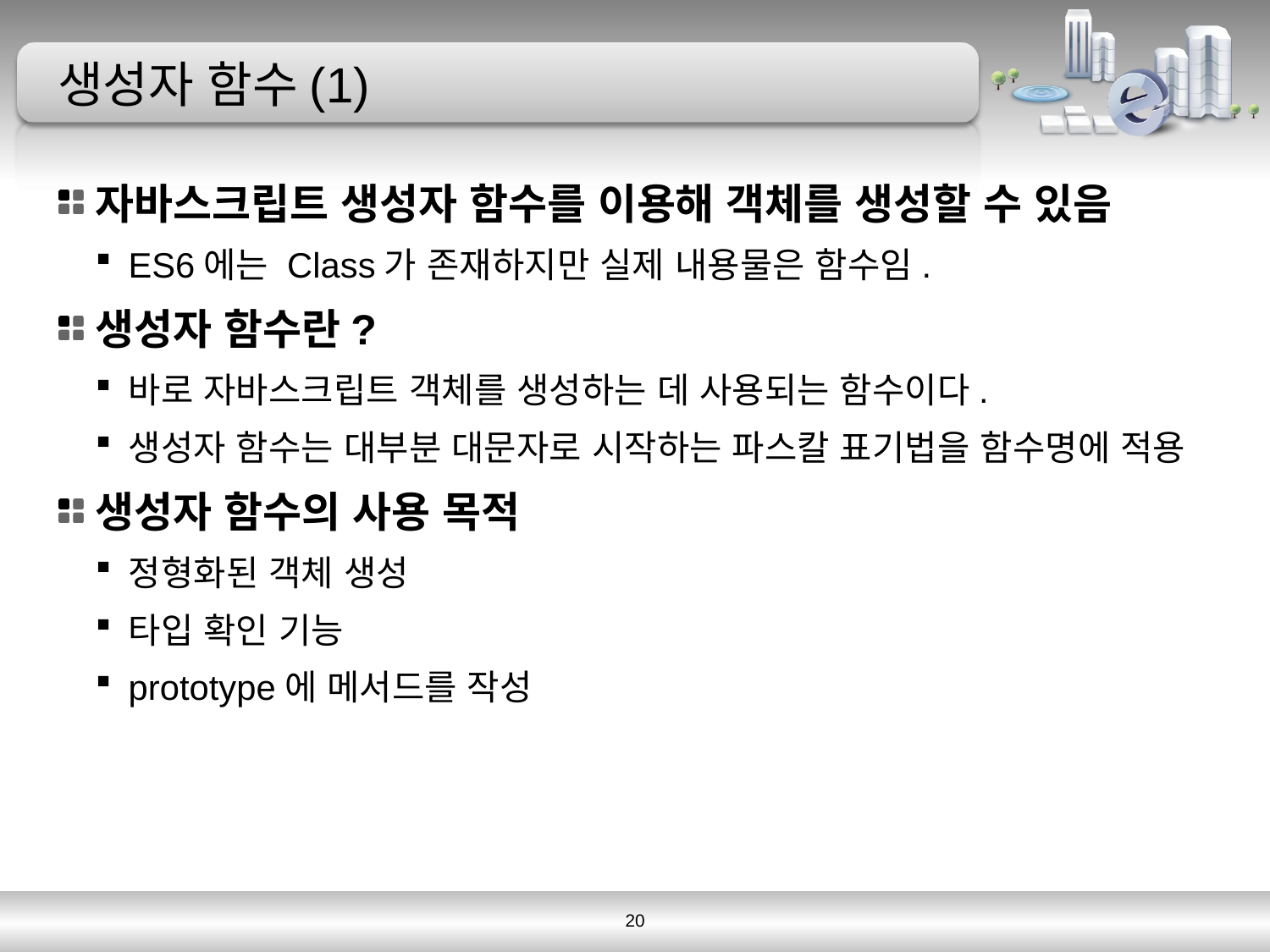

# 생성자 함수(1)
자바스크립트 생성자 함수를 이용해 객체를 생성할 수 있음
ES6에는 Class가 존재하지만 실제 내용물은 함수임.
생성자 함수란?
바로 자바스크립트 객체를 생성하는 데 사용되는 함수이다.
생성자 함수는 대부분 대문자로 시작하는 파스칼 표기법을 함수명에 적용
생성자 함수의 사용 목적
정형화된 객체 생성
타입 확인 기능
prototype에 메서드를 작성